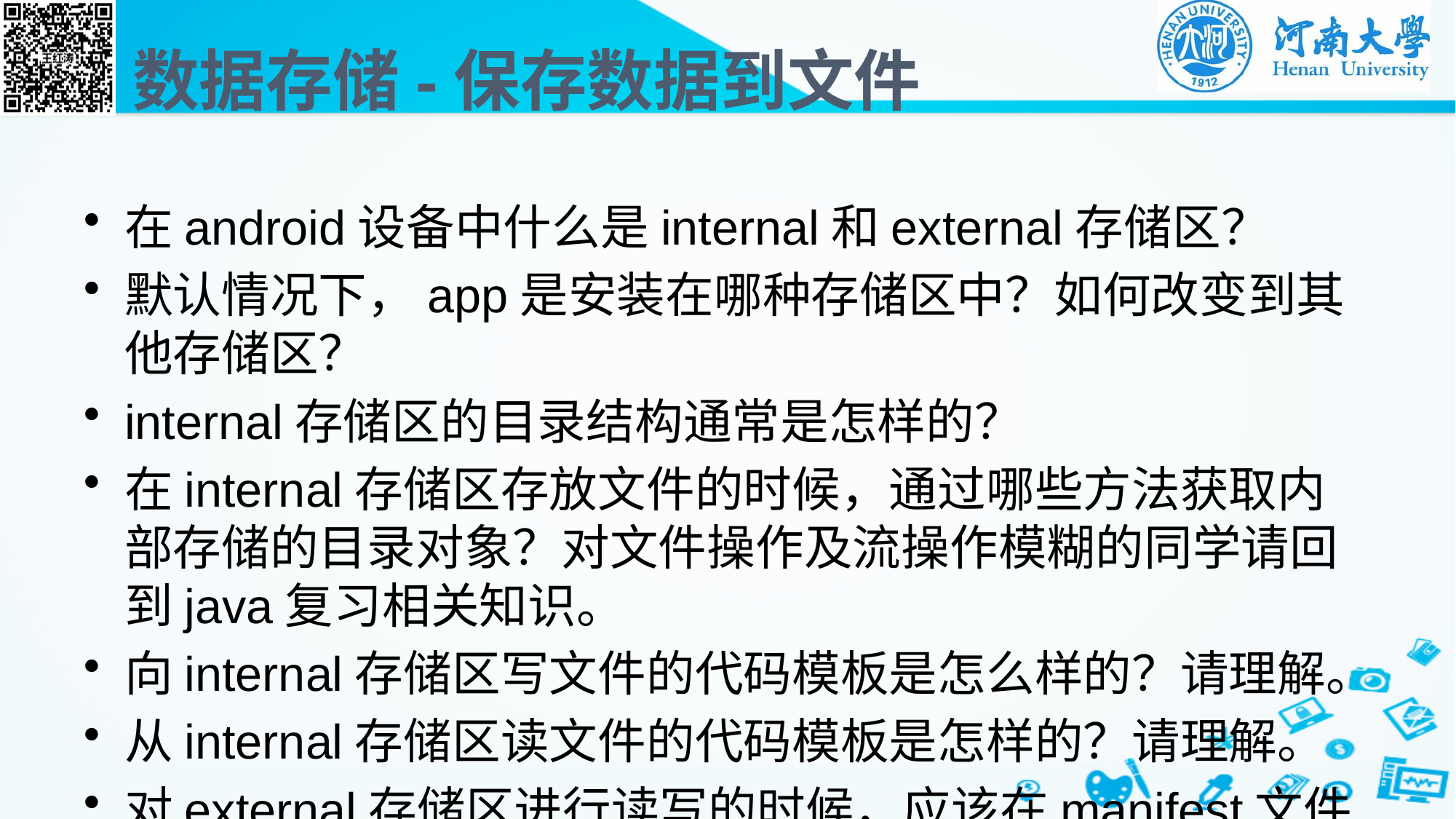

# 数据存储-保存数据到文件
在android设备中什么是internal和external存储区？
默认情况下，app是安装在哪种存储区中？如何改变到其他存储区？
internal存储区的目录结构通常是怎样的？
在internal存储区存放文件的时候，通过哪些方法获取内部存储的目录对象？对文件操作及流操作模糊的同学请回到java复习相关知识。
向internal存储区写文件的代码模板是怎么样的？请理解。
从internal存储区读文件的代码模板是怎样的？请理解。
对external存储区进行读写的时候，应该在manifest文件中怎么设置？
在对external存储区进行操作之前应该怎么做？为什么这么做？
在external存储区中能存放的文件分为哪两类？针对这两类文件，在获取存放目录对象的时候，采用什么方法调用？如果刚开始的时候，没有预定义的子目录用于存放你的文件，该怎么做？
当用户在卸载app的时候，哪些内容是系统自动删除的，哪些是程序员需要关照删除的？